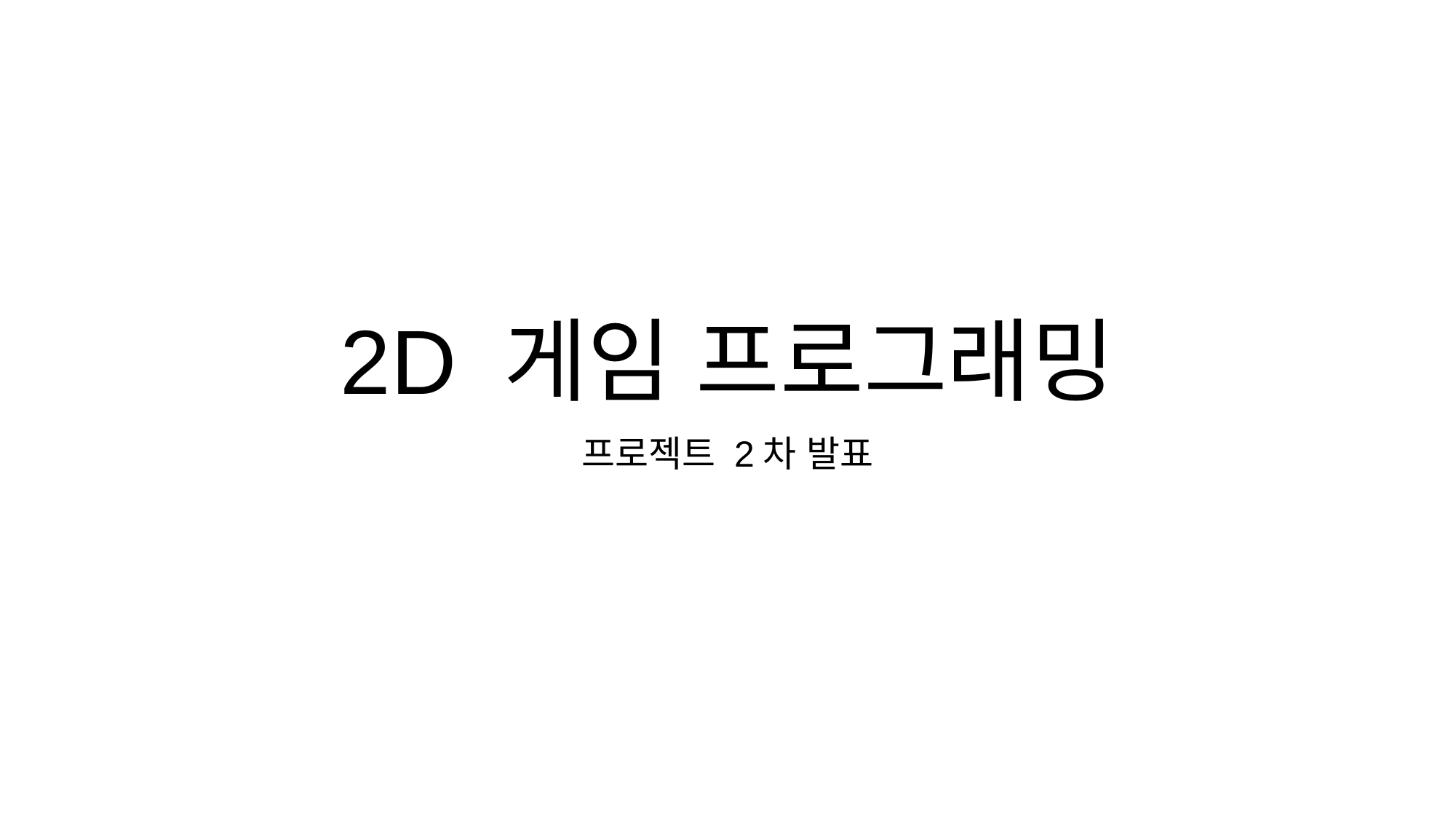

# 2D 게임 프로그래밍
프로젝트 2차 발표